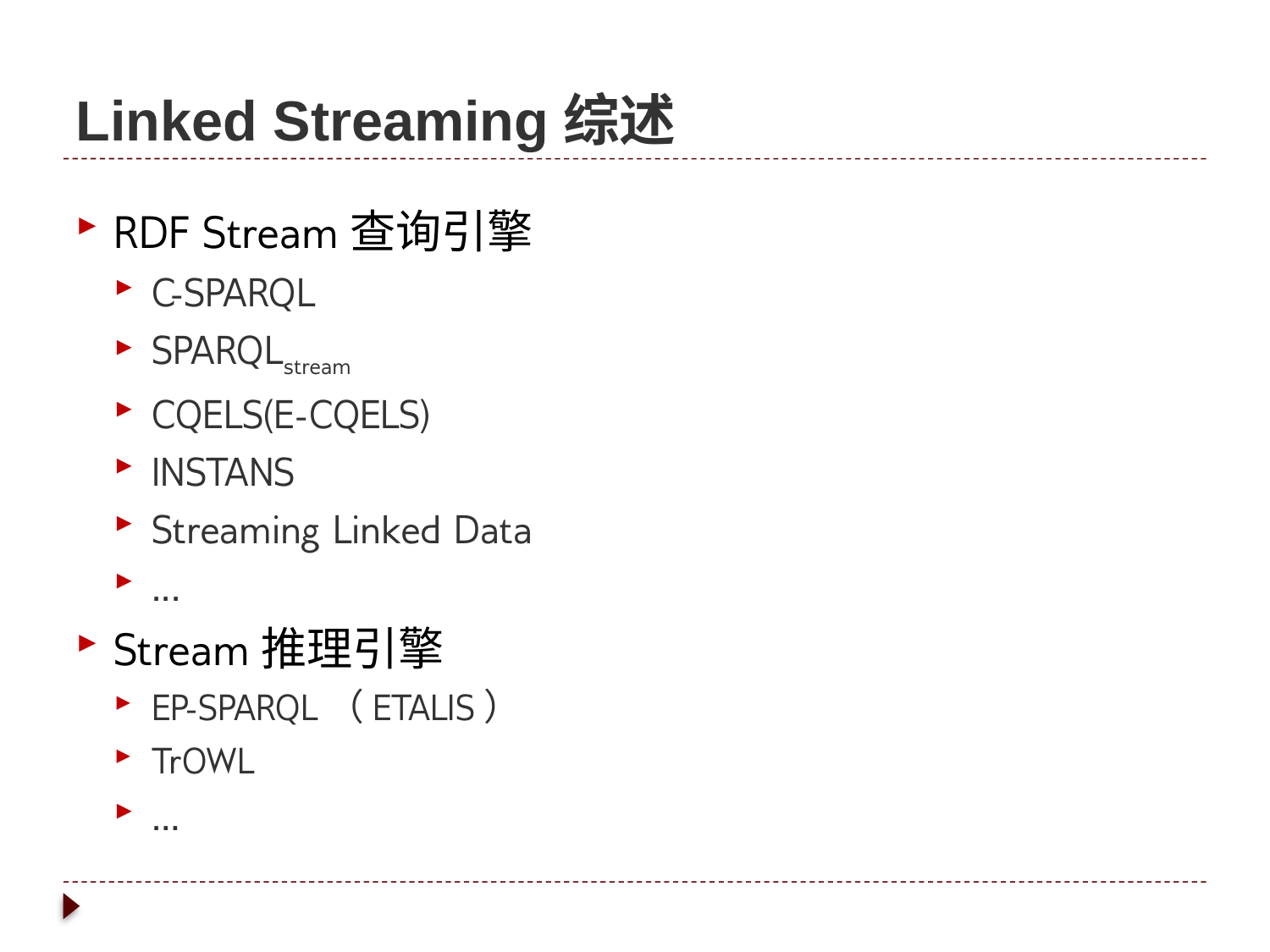

# Linked Streaming综述
RDF Stream查询引擎
C-SPARQL
SPARQLstream
CQELS(E-CQELS)
INSTANS
Streaming Linked Data
...
Stream推理引擎
EP-SPARQL（ETALIS）
TrOWL
…